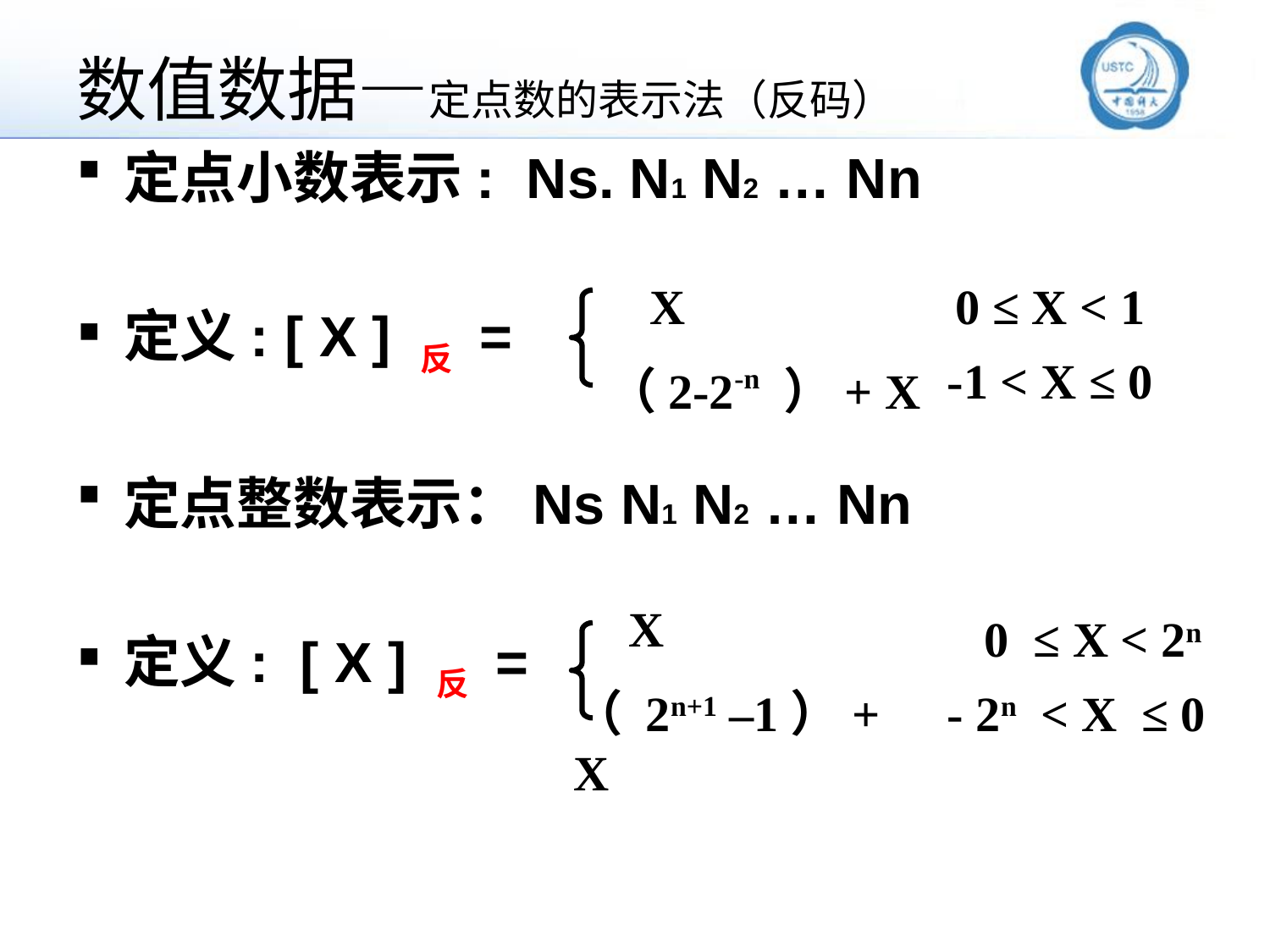

# 数值数据—定点数的表示法（反码）
定点小数表示:  Ns. N1 N2 … Nn

定义: [ X ] 反 =

定点整数表示：Ns N1 N2 … Nn

定义:  [ X ] 反 =

 X
0 ≤ X < 1

  -1 < X ≤ 0
 （2-2-n ）+ X
 X
0  ≤ X < 2n

（ 2n+1 –1）+ X
  - 2n  < X  ≤ 0